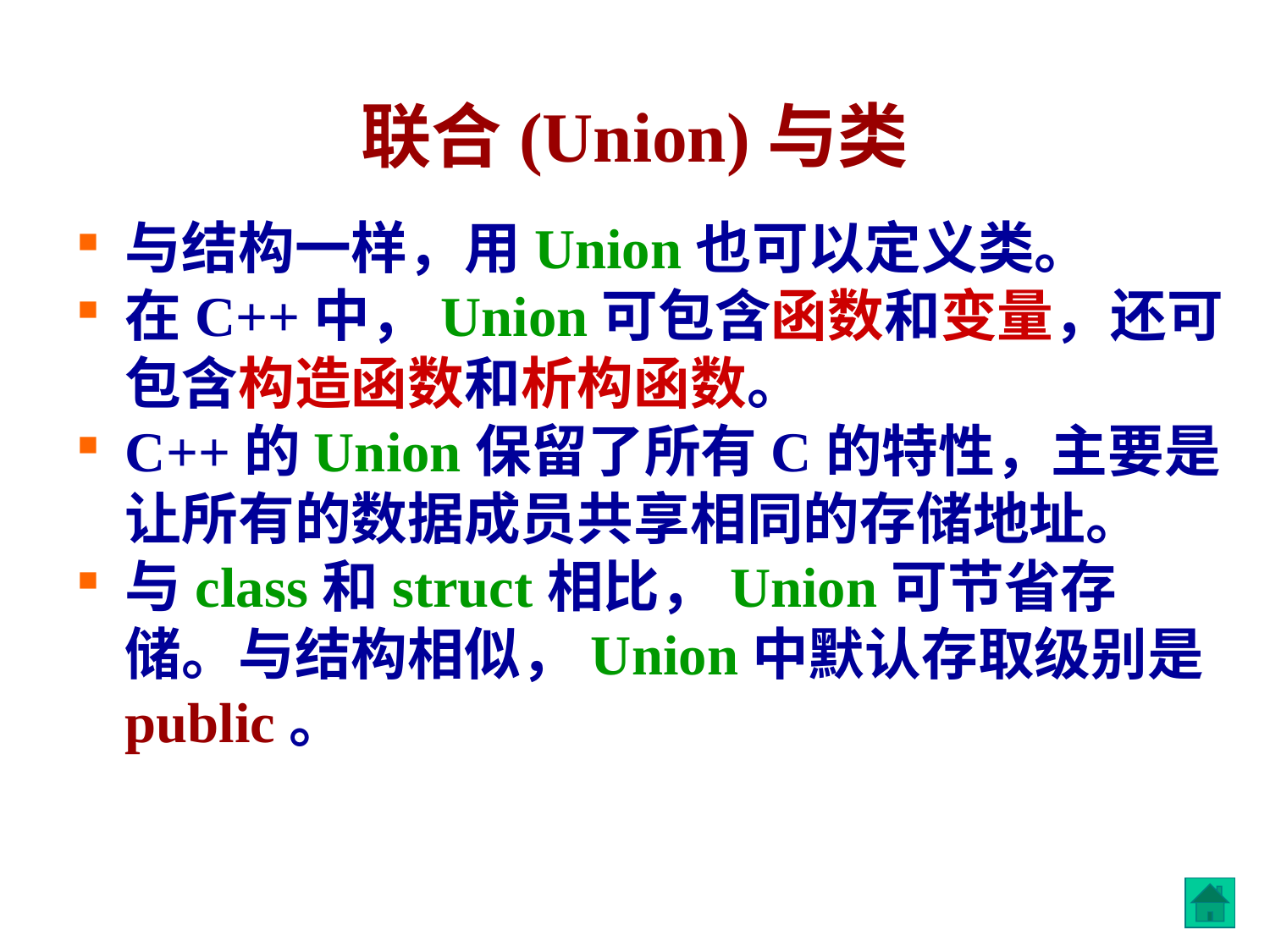

# 联合(Union)与类
与结构一样，用Union也可以定义类。
在C++中，Union可包含函数和变量，还可包含构造函数和析构函数。
C++的Union保留了所有C的特性，主要是让所有的数据成员共享相同的存储地址。
与class和struct相比，Union可节省存储。与结构相似，Union中默认存取级别是public。

98